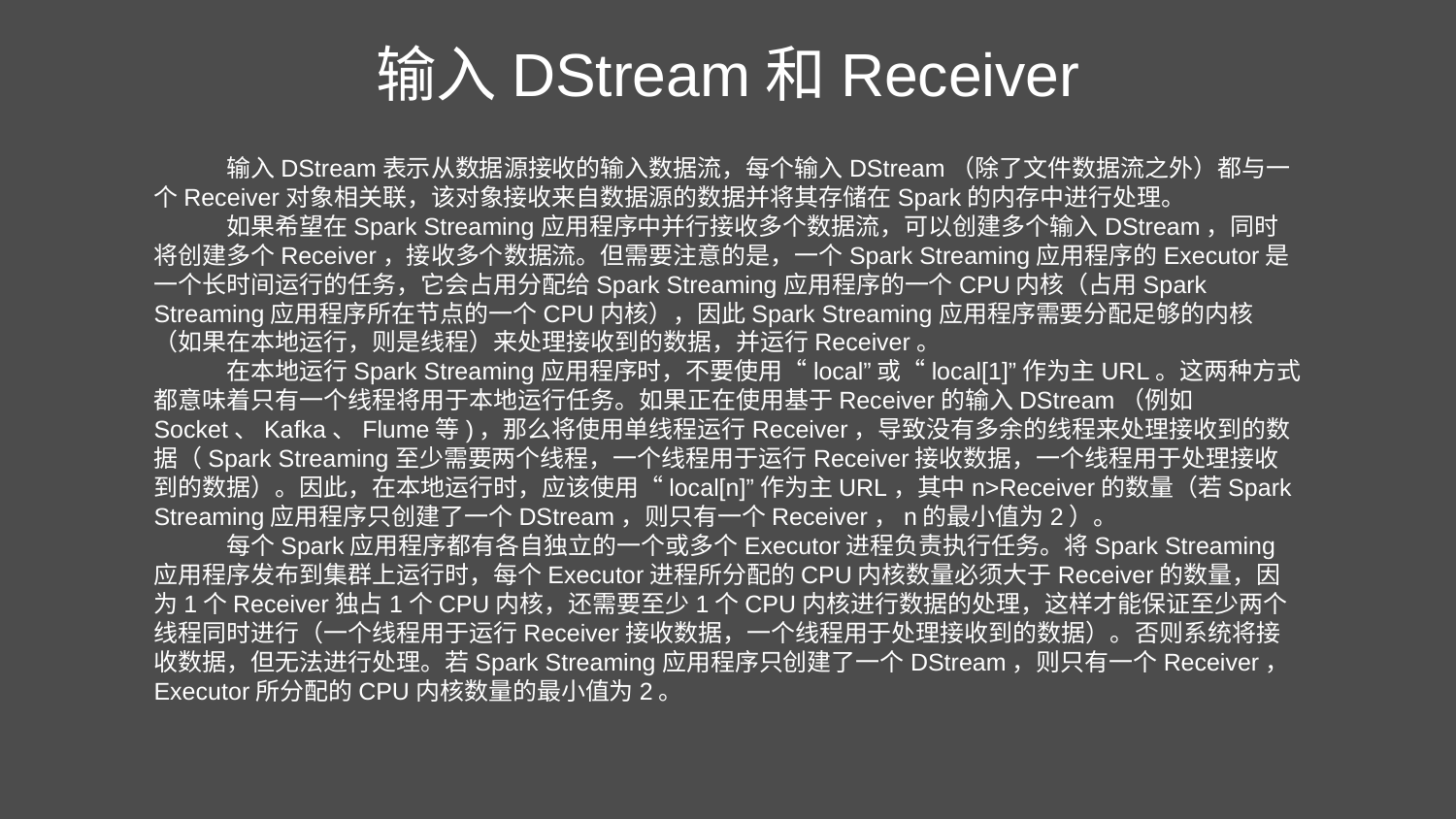

输入DStream和Receiver

输入DStream表示从数据源接收的输入数据流，每个输入DStream（除了文件数据流之外）都与一个Receiver对象相关联，该对象接收来自数据源的数据并将其存储在Spark的内存中进行处理。
如果希望在Spark Streaming应用程序中并行接收多个数据流，可以创建多个输入DStream，同时将创建多个Receiver，接收多个数据流。但需要注意的是，一个Spark Streaming应用程序的Executor是一个长时间运行的任务，它会占用分配给Spark Streaming应用程序的一个CPU内核（占用Spark Streaming应用程序所在节点的一个CPU内核），因此Spark Streaming应用程序需要分配足够的内核（如果在本地运行，则是线程）来处理接收到的数据，并运行Receiver。
在本地运行Spark Streaming应用程序时，不要使用“local”或“local[1]”作为主URL。这两种方式都意味着只有一个线程将用于本地运行任务。如果正在使用基于Receiver的输入DStream（例如Socket、Kafka、Flume等)，那么将使用单线程运行Receiver，导致没有多余的线程来处理接收到的数据（Spark Streaming至少需要两个线程，一个线程用于运行Receiver接收数据，一个线程用于处理接收到的数据）。因此，在本地运行时，应该使用“local[n]”作为主URL，其中n>Receiver的数量（若Spark Streaming应用程序只创建了一个DStream，则只有一个Receiver，n的最小值为2）。
每个Spark应用程序都有各自独立的一个或多个Executor进程负责执行任务。将Spark Streaming应用程序发布到集群上运行时，每个Executor进程所分配的CPU内核数量必须大于Receiver的数量，因为1个Receiver独占1个CPU内核，还需要至少1个CPU内核进行数据的处理，这样才能保证至少两个线程同时进行（一个线程用于运行Receiver接收数据，一个线程用于处理接收到的数据）。否则系统将接收数据，但无法进行处理。若Spark Streaming应用程序只创建了一个DStream，则只有一个Receiver，Executor所分配的CPU内核数量的最小值为2。